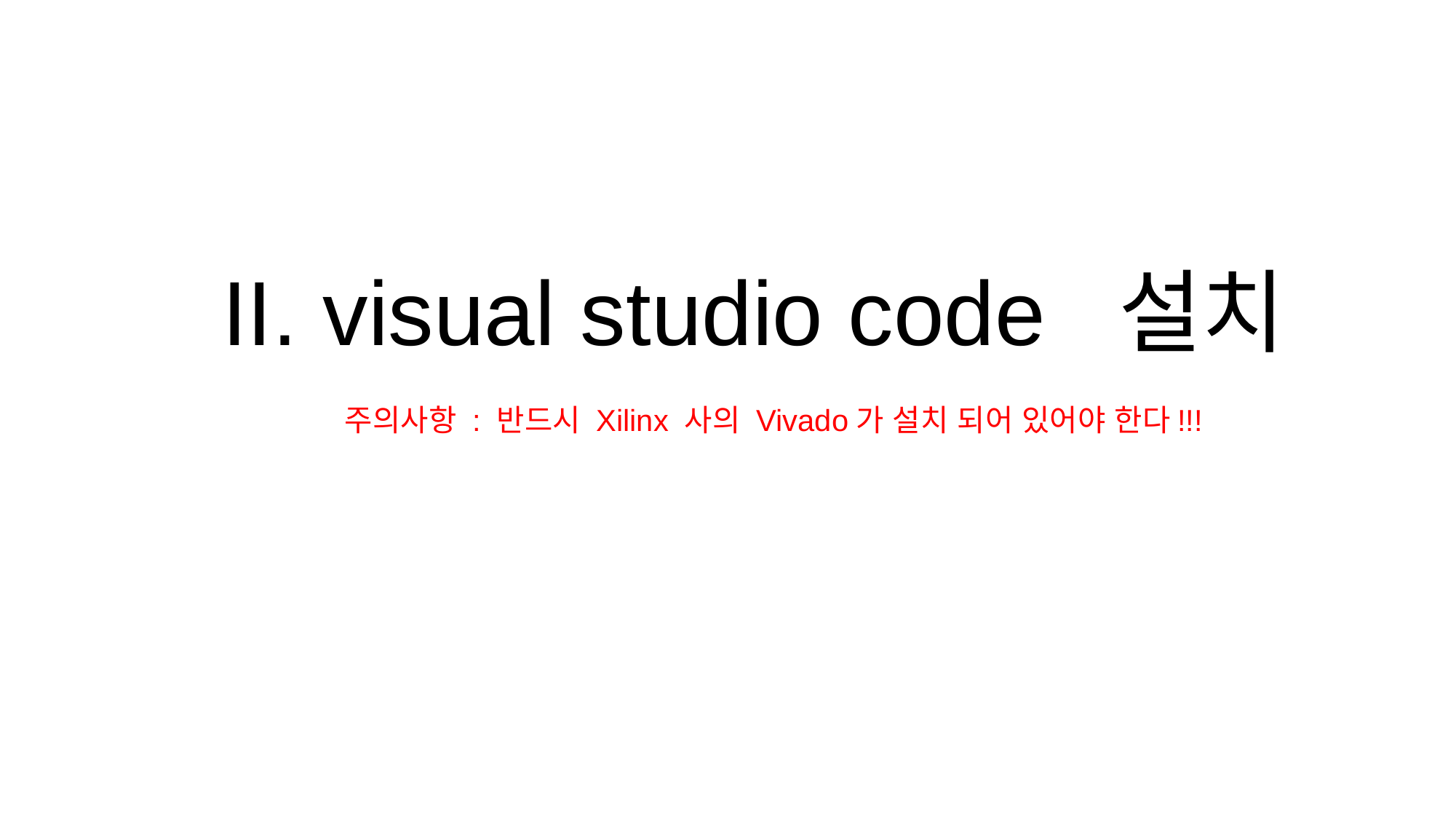

II. visual studio code  설치

주의사항 : 반드시 Xilinx 사의 Vivado가 설치 되어 있어야 한다!!!